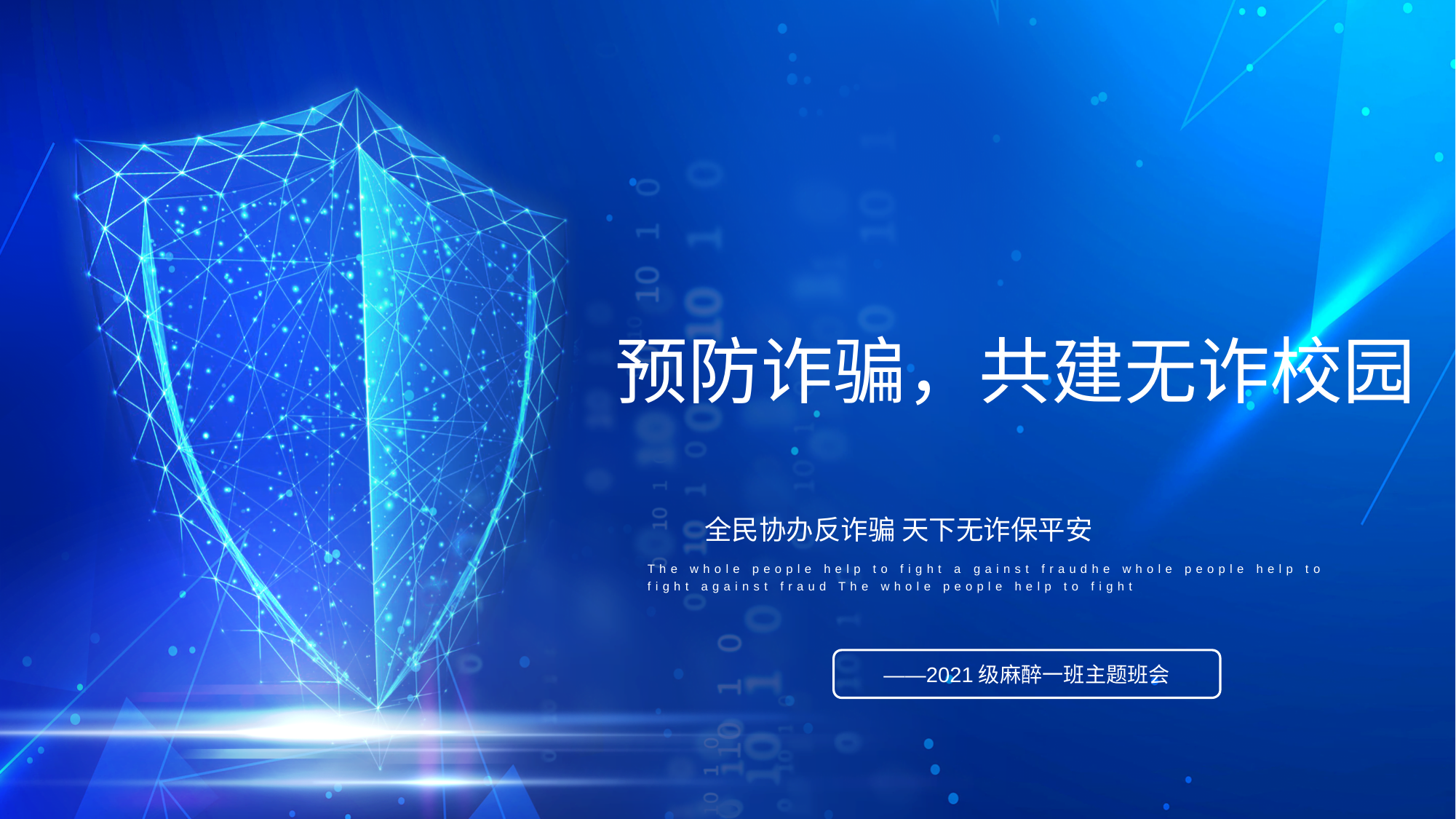

预防诈骗，共建无诈校园
全民协办反诈骗 天下无诈保平安
The whole people help to fight a gainst fraudhe whole people help to
fight against fraud The whole people help to fight
——2021级麻醉一班主题班会